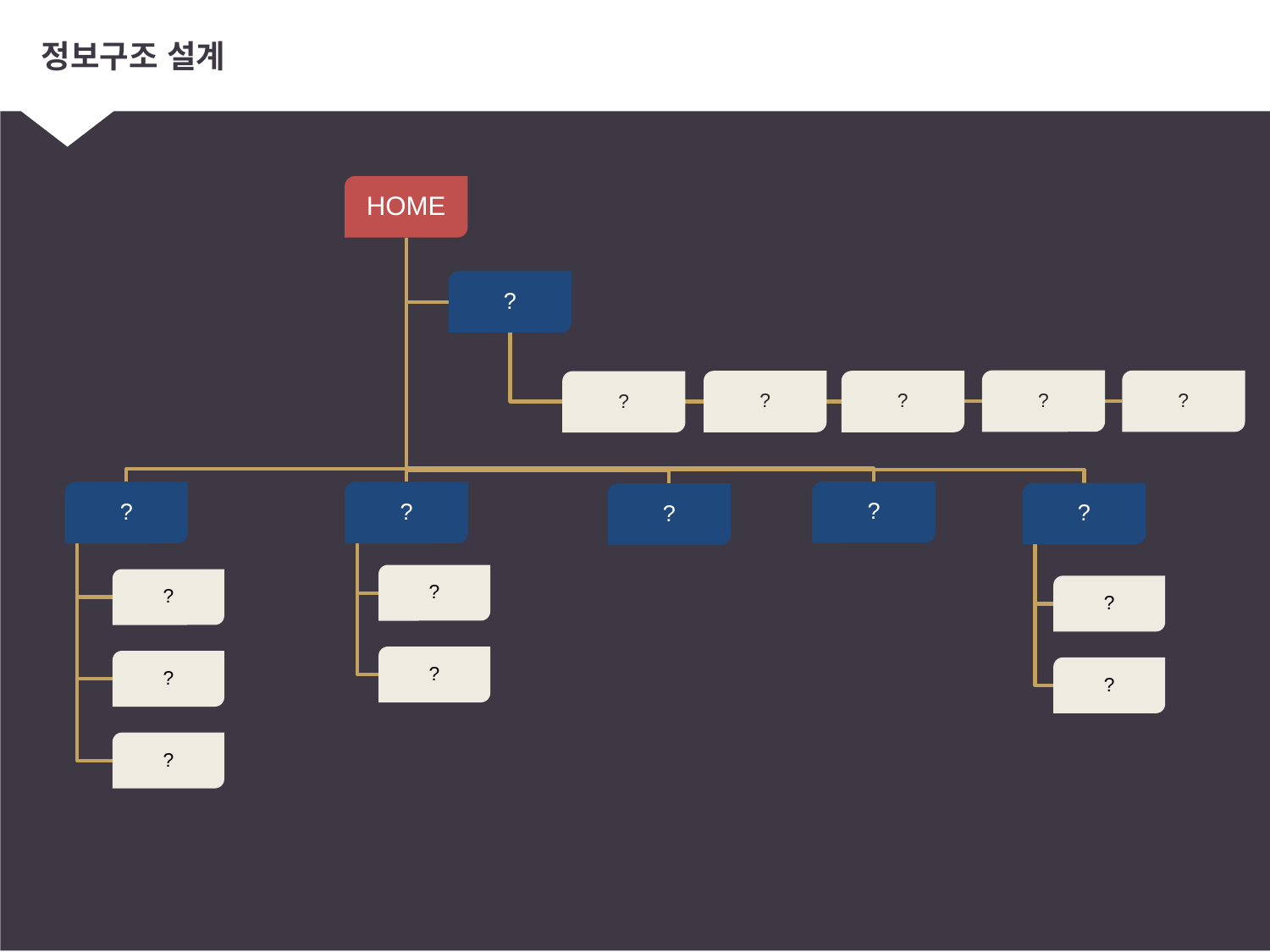

# 정보구조 설계
HOME
?
?
?
?
?
?
?
?
?
?
?
?
?
?
?
?
?
?